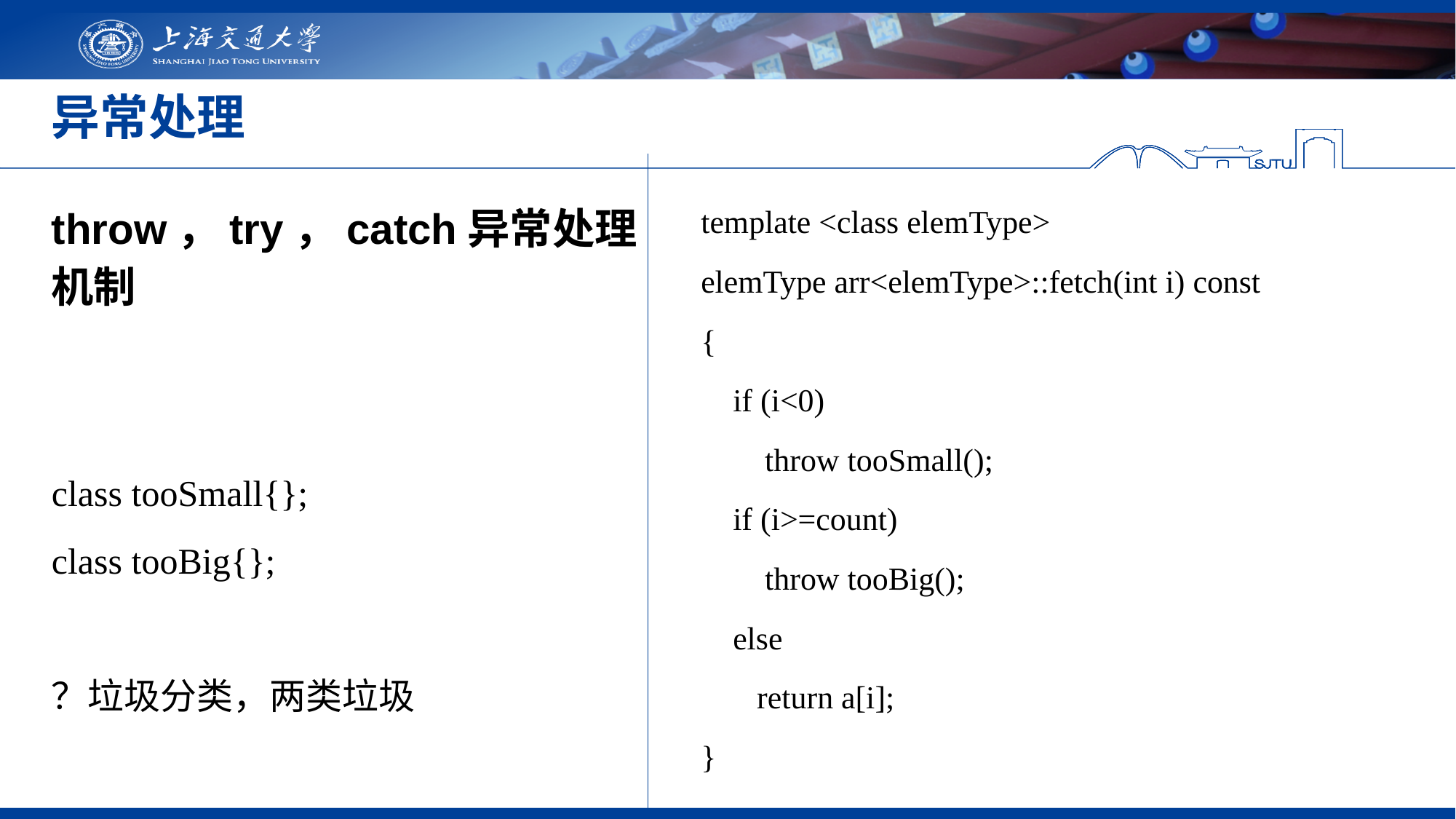

# 异常处理
throw，try，catch异常处理机制

class tooSmall{};
class tooBig{};

？垃圾分类，两类垃圾
template <class elemType>
elemType arr<elemType>::fetch(int i) const
{
    if (i<0)
        throw tooSmall();
    if (i>=count)
        throw tooBig();
    else
       return a[i];
}